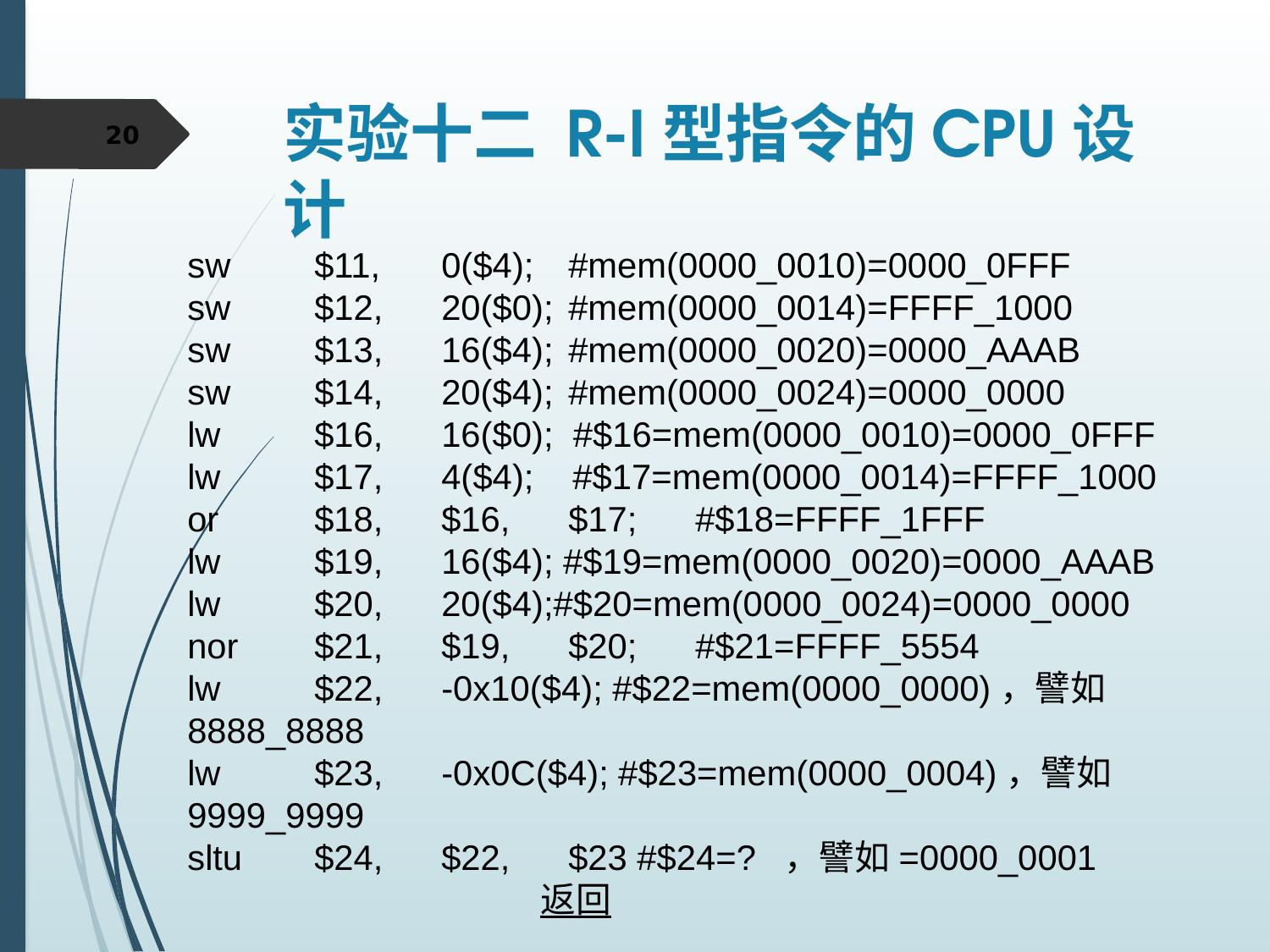

# 实验十二 R-I型指令的CPU设计
20
sw	$11,	0($4);	#mem(0000_0010)=0000_0FFF
sw	$12,	20($0);	#mem(0000_0014)=FFFF_1000
sw	$13,	16($4);	#mem(0000_0020)=0000_AAAB
sw	$14,	20($4);	#mem(0000_0024)=0000_0000
lw	$16,	16($0);  #$16=mem(0000_0010)=0000_0FFF
lw	$17,	4($4);    #$17=mem(0000_0014)=FFFF_1000
or	$18,	$16,	$17;	#$18=FFFF_1FFF
lw	$19,	16($4); #$19=mem(0000_0020)=0000_AAAB
lw	$20,	20($4);#$20=mem(0000_0024)=0000_0000
nor	$21,	$19,	$20;	#$21=FFFF_5554
lw	$22,	-0x10($4); #$22=mem(0000_0000)，譬如8888_8888
lw	$23,	-0x0C($4); #$23=mem(0000_0004)，譬如9999_9999
sltu	$24,	$22,	$23 #$24=?  ，譬如=0000_0001
                                            返回